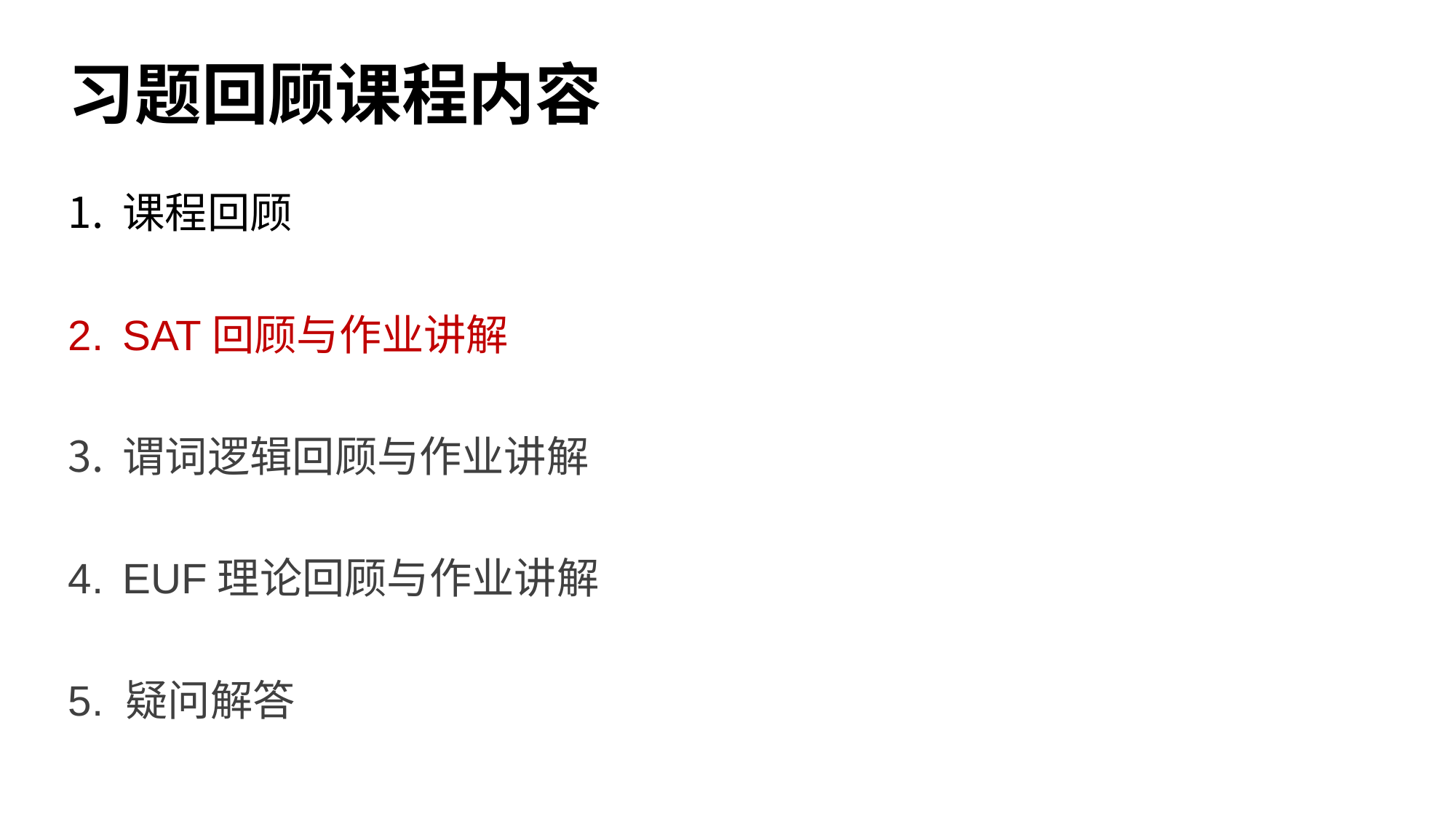

# 习题回顾课程内容

课程回顾

SAT回顾与作业讲解

谓词逻辑回顾与作业讲解

EUF理论回顾与作业讲解

5. 疑问解答